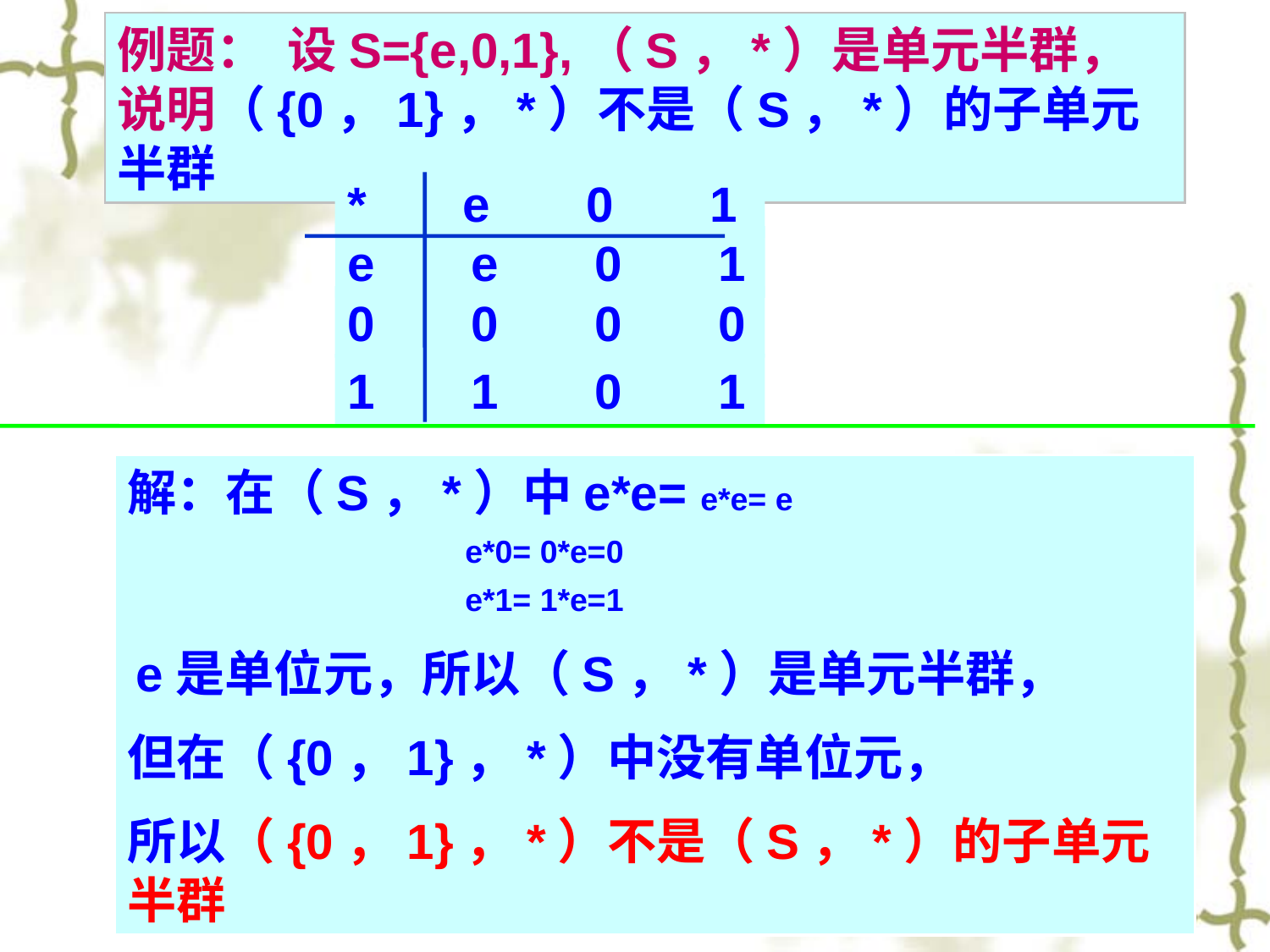

例题：  设S={e,0,1},（S，*）是单元半群，说明（{0，1}，*）不是（S，*）的子单元半群
*       e       0       1

e       e       0       1

0       0       0       0
1       1       0       1

解：在（S，*）中e*e= e*e= e
                                      e*0= 0*e=0
                                      e*1= 1*e=1
 e是单位元，所以（S，*）是单元半群，
但在（{0，1}，*）中没有单位元，
所以（{0，1}，*）不是（S，*）的子单元半群